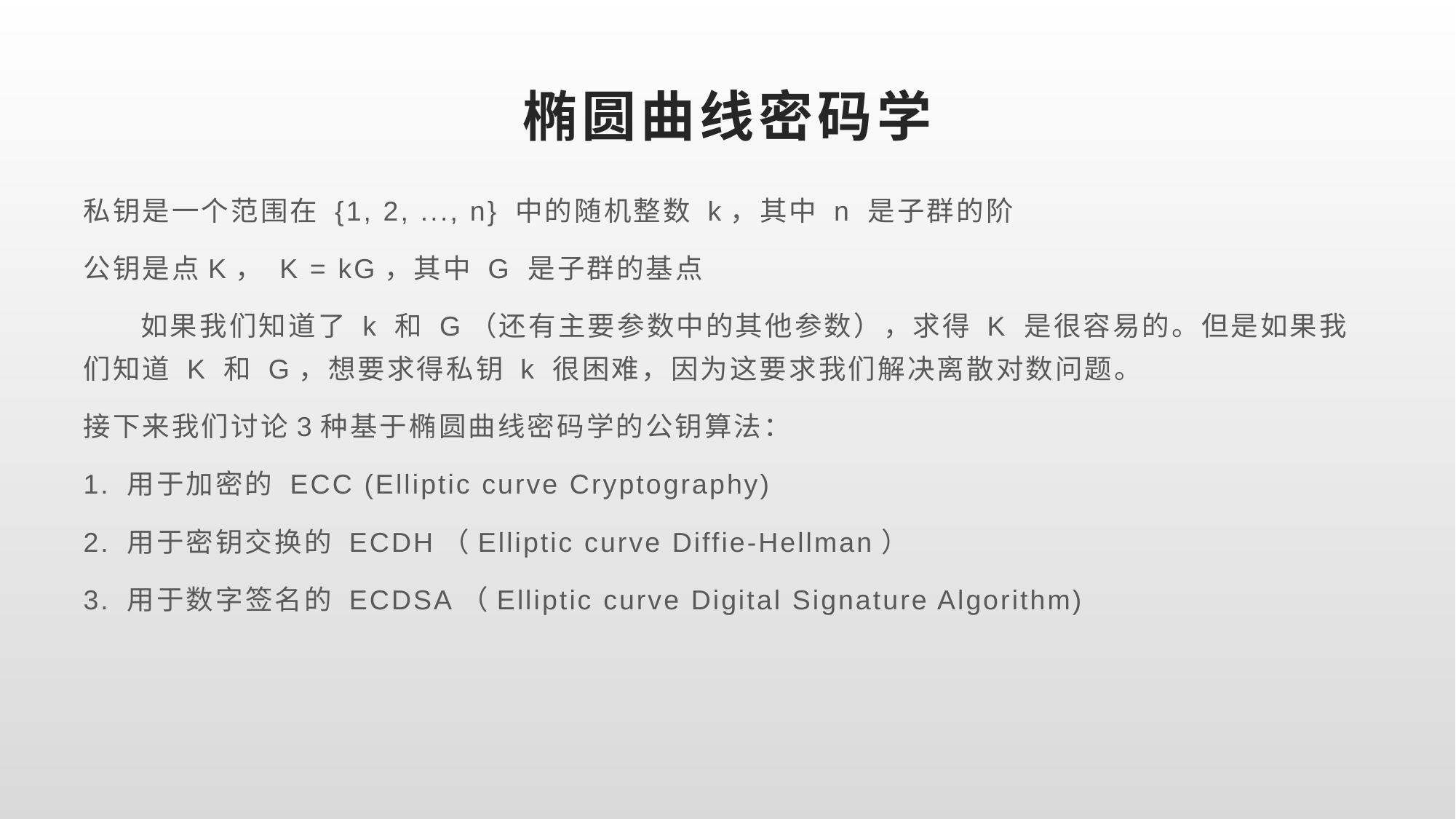

# 椭圆曲线密码学
私钥是一个范围在 {1, 2, ..., n} 中的随机整数 k，其中 n 是子群的阶
公钥是点K， K = kG，其中 G 是子群的基点
      如果我们知道了 k 和 G（还有主要参数中的其他参数），求得 K 是很容易的。但是如果我们知道 K 和 G，想要求得私钥 k 很困难，因为这要求我们解决离散对数问题。
接下来我们讨论3种基于椭圆曲线密码学的公钥算法：
1. 用于加密的 ECC (Elliptic curve Cryptography)
2. 用于密钥交换的 ECDH（Elliptic curve Diffie-Hellman）
3. 用于数字签名的 ECDSA（Elliptic curve Digital Signature Algorithm)